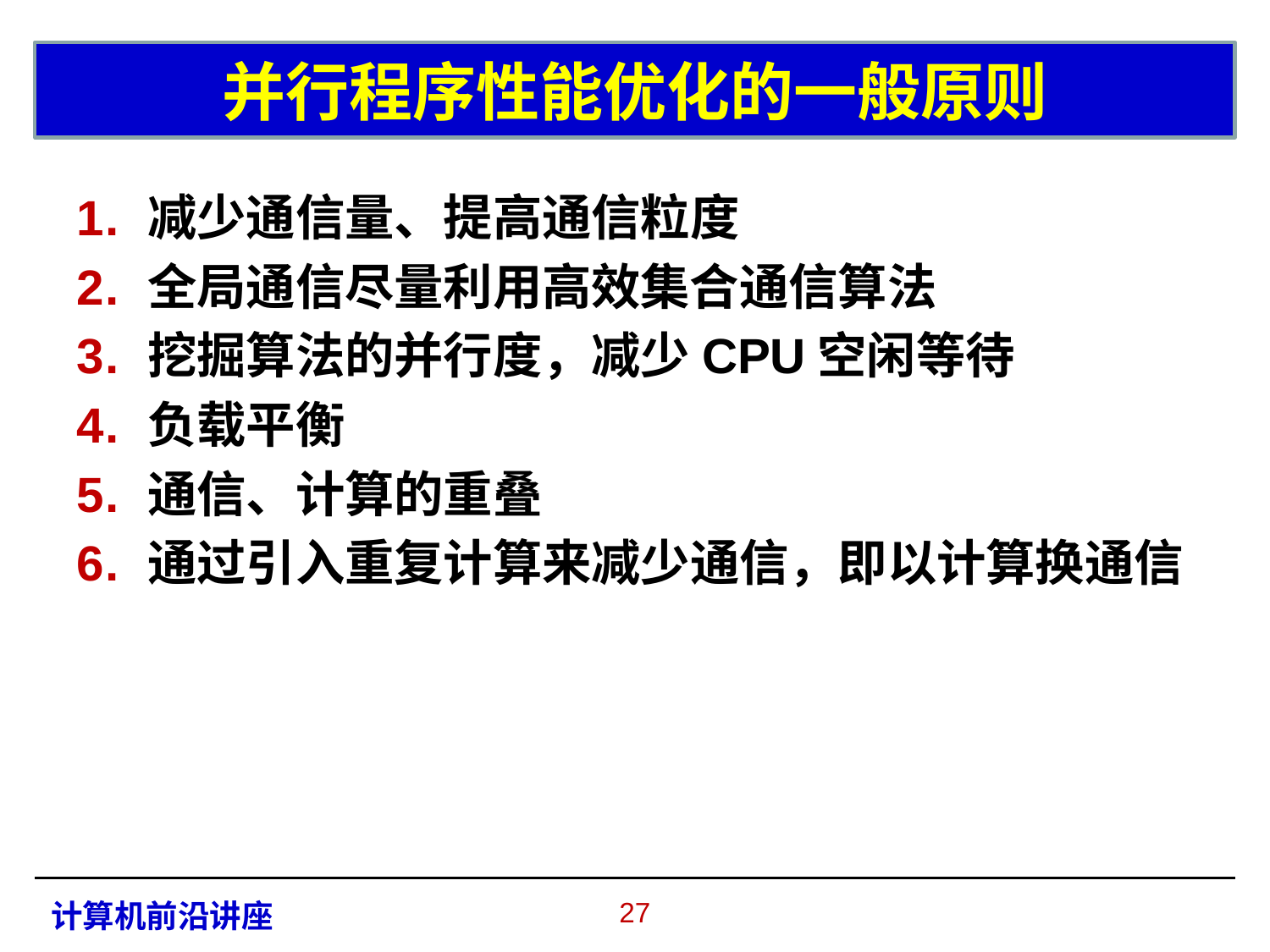

# 并行程序性能优化的一般原则
减少通信量、提高通信粒度
全局通信尽量利用高效集合通信算法
挖掘算法的并行度，减少CPU空闲等待
负载平衡
通信、计算的重叠
通过引入重复计算来减少通信，即以计算换通信
27